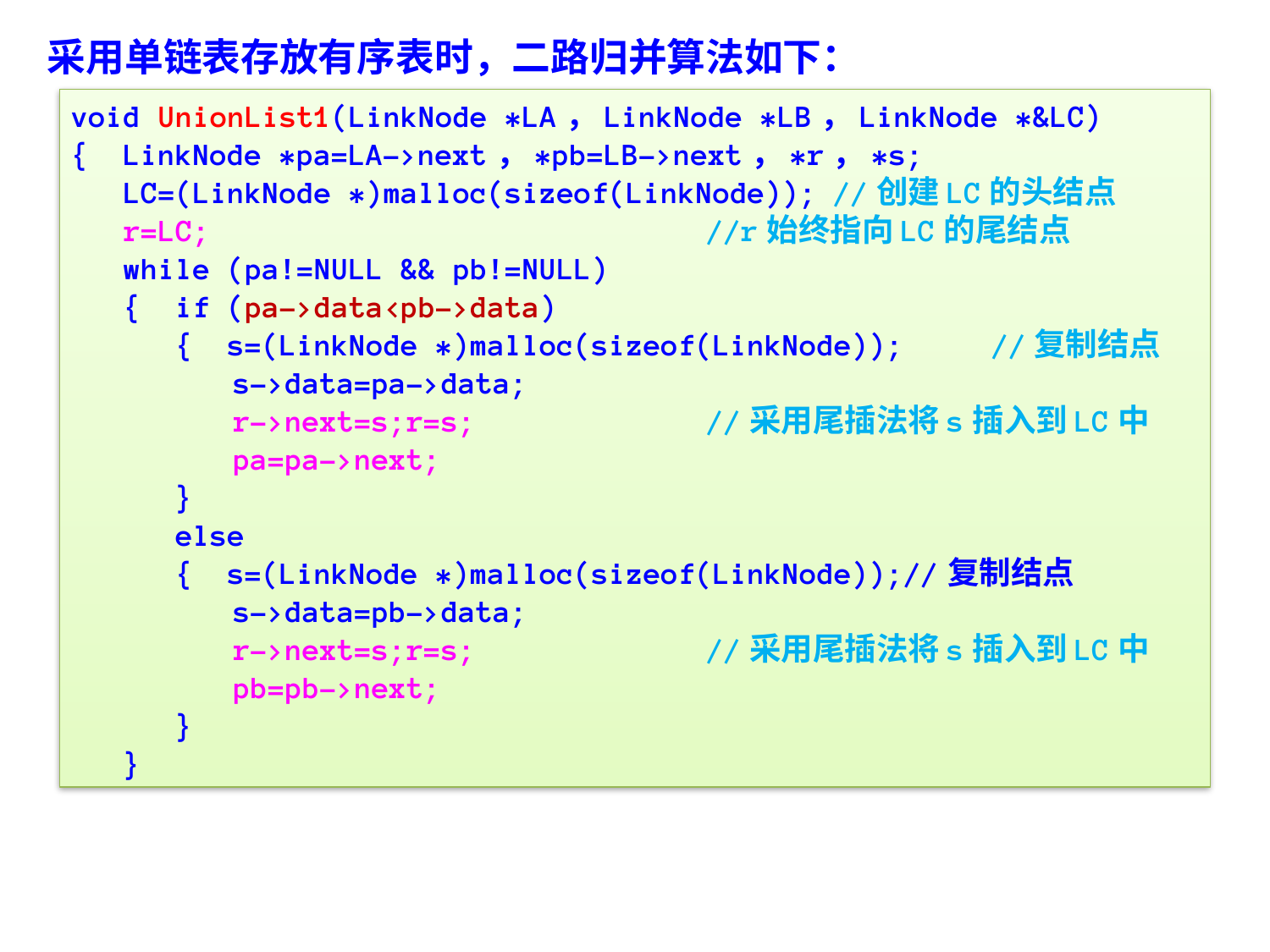

采用单链表存放有序表时，二路归并算法如下：
void UnionList1(LinkNode *LA，LinkNode *LB，LinkNode *&LC)
{  LinkNode *pa=LA->next，*pb=LB->next，*r，*s;
   LC=(LinkNode *)malloc(sizeof(LinkNode));	//创建LC的头结点
   r=LC;				//r始终指向LC的尾结点
   while (pa!=NULL && pb!=NULL)
   {  if (pa->data<pb->data)
      {  s=(LinkNode *)malloc(sizeof(LinkNode));     //复制结点
	  s->data=pa->data;
	  r->next=s;r=s;		//采用尾插法将s插入到LC中
	  pa=pa->next;
      }
      else
      {  s=(LinkNode *)malloc(sizeof(LinkNode));//复制结点
	  s->data=pb->data;
	  r->next=s;r=s;		//采用尾插法将s插入到LC中
	  pb=pb->next;
      }
   }